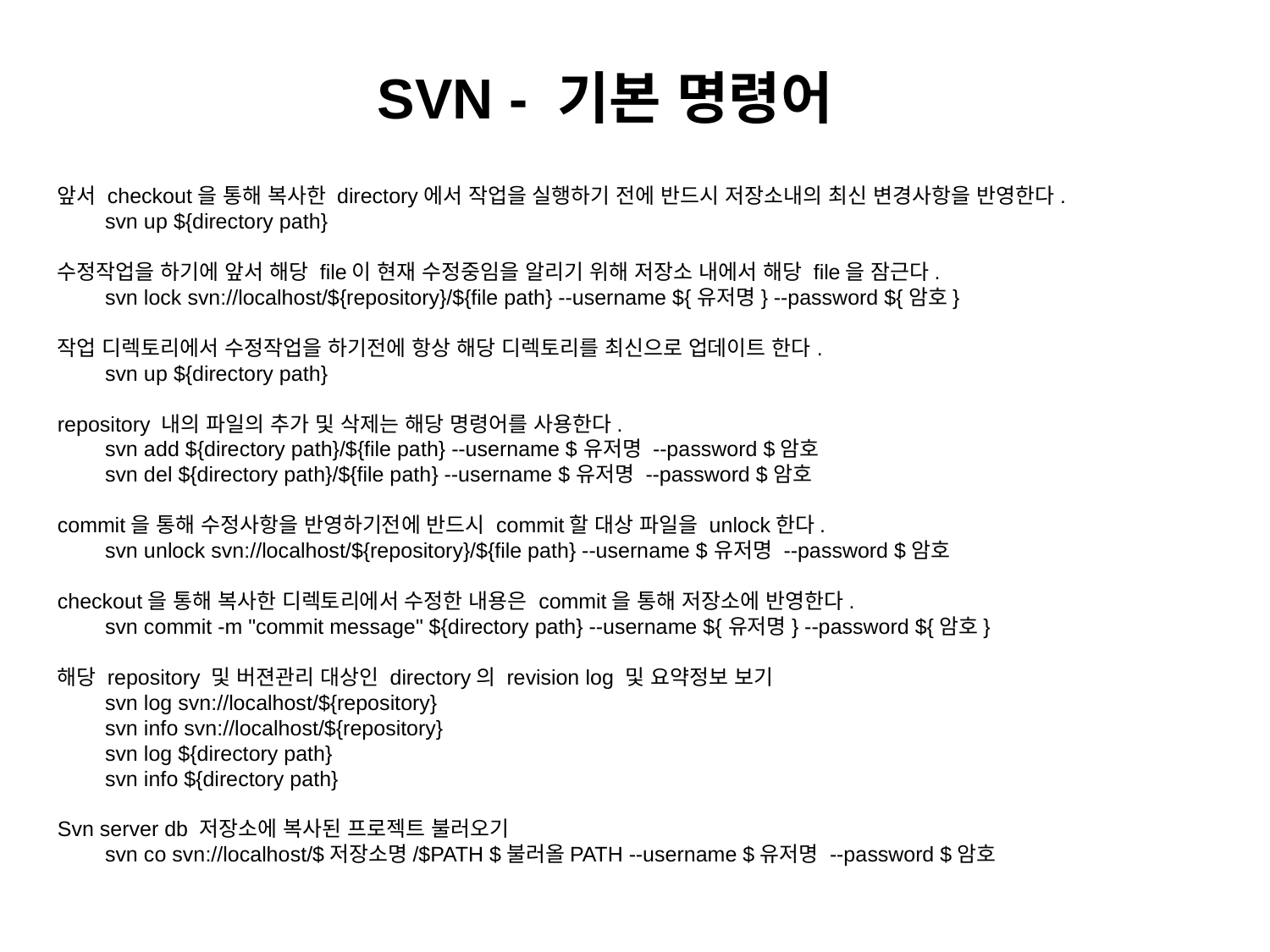

SVN - 기본 명령어
앞서 checkout을 통해 복사한 directory에서 작업을 실행하기 전에 반드시 저장소내의 최신 변경사항을 반영한다.
	svn up ${directory path}

수정작업을 하기에 앞서 해당 file이 현재 수정중임을 알리기 위해 저장소 내에서 해당 file을 잠근다.
	svn lock svn://localhost/${repository}/${file path} --username ${유저명} --password ${암호}

작업 디렉토리에서 수정작업을 하기전에 항상 해당 디렉토리를 최신으로 업데이트 한다.
	svn up ${directory path}

repository 내의 파일의 추가 및 삭제는 해당 명령어를 사용한다.
	svn add ${directory path}/${file path} --username $유저명 --password $암호
	svn del ${directory path}/${file path} --username $유저명 --password $암호

commit을 통해 수정사항을 반영하기전에 반드시 commit할 대상 파일을 unlock한다.
	svn unlock svn://localhost/${repository}/${file path} --username $유저명 --password $암호

checkout을 통해 복사한 디렉토리에서 수정한 내용은 commit을 통해 저장소에 반영한다.
	svn commit -m "commit message" ${directory path} --username ${유저명} --password ${암호}

해당 repository 및 버젼관리 대상인 directory의 revision log 및 요약정보 보기
	svn log svn://localhost/${repository}
	svn info svn://localhost/${repository}
	svn log ${directory path}
	svn info ${directory path}

Svn server db 저장소에 복사된 프로젝트 불러오기
	svn co svn://localhost/$저장소명/$PATH $불러올PATH --username $유저명 --password $암호